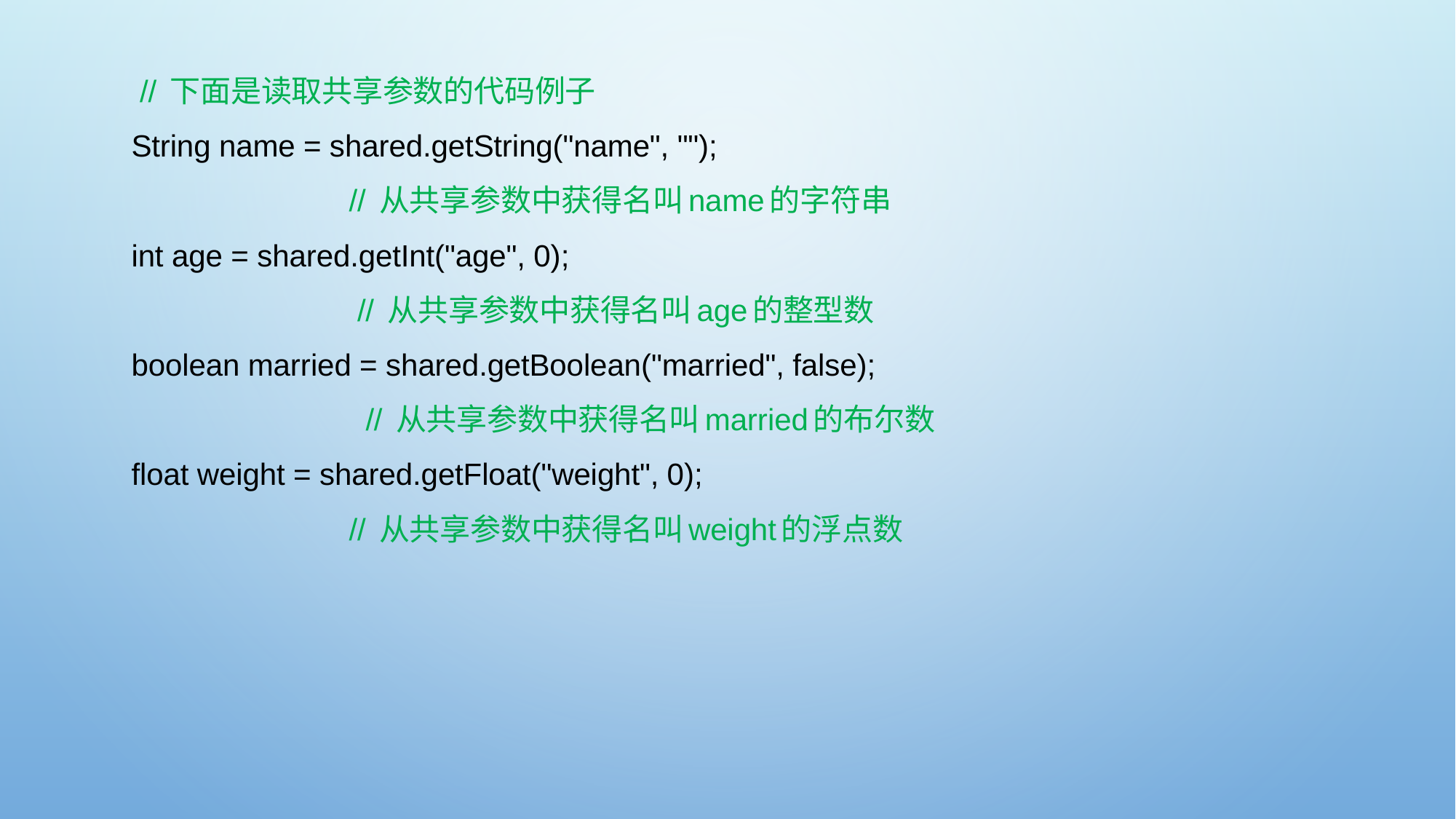

// 下面是读取共享参数的代码例子
    String name = shared.getString("name", "");
                              // 从共享参数中获得名叫name的字符串
    int age = shared.getInt("age", 0);
                               // 从共享参数中获得名叫age的整型数
    boolean married = shared.getBoolean("married", false);
                                // 从共享参数中获得名叫married的布尔数
    float weight = shared.getFloat("weight", 0);
                              // 从共享参数中获得名叫weight的浮点数